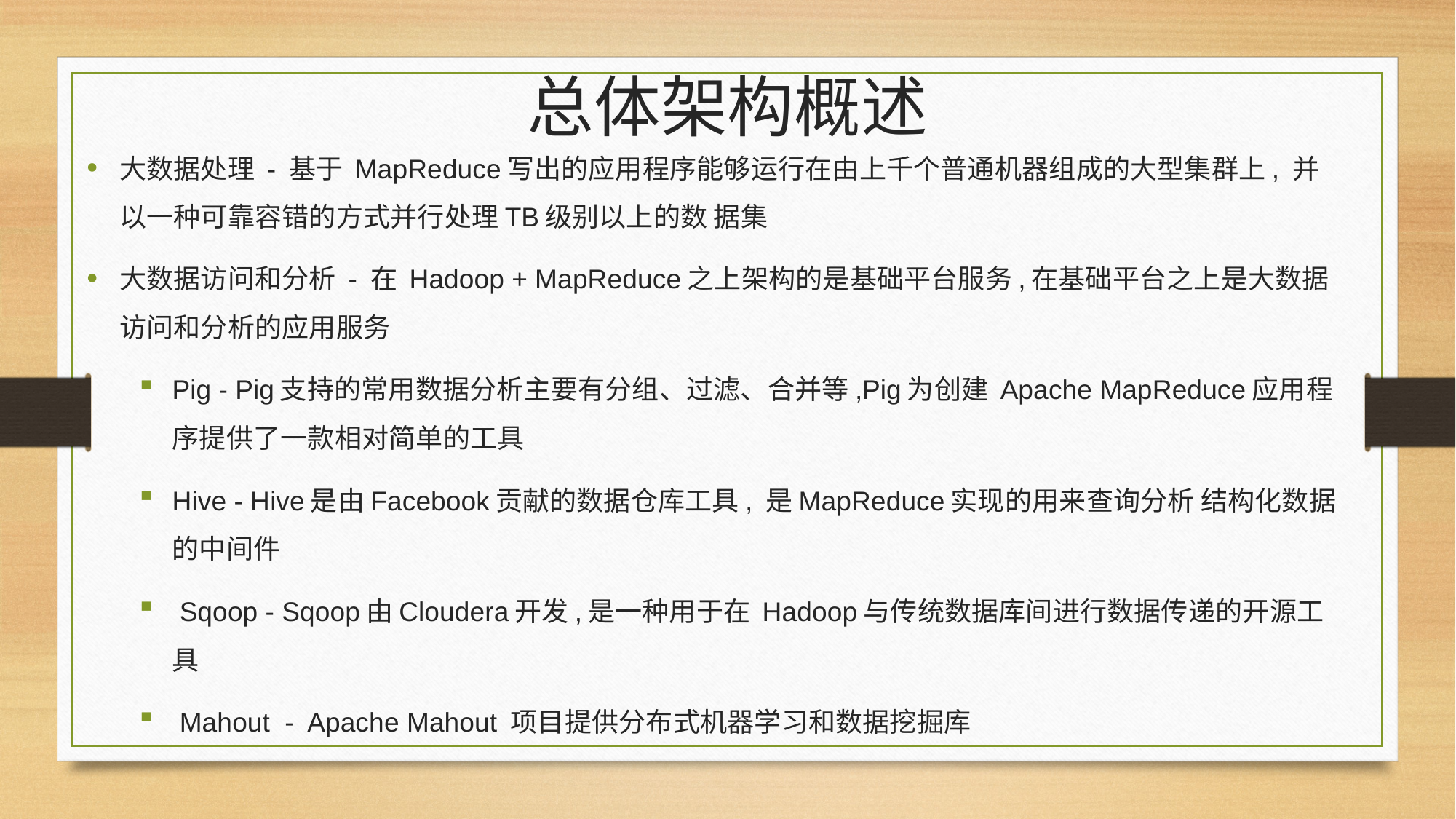

# 总体架构概述
大数据处理 - 基于 MapReduce写出的应用程序能够运行在由上千个普通机器组成的大型集群上, 并以一种可靠容错的方式并行处理TB级别以上的数 据集
大数据访问和分析 - 在 Hadoop + MapReduce之上架构的是基础平台服务,在基础平台之上是大数据访问和分析的应用服务
Pig - Pig支持的常用数据分析主要有分组、过滤、合并等,Pig为创建 Apache MapReduce应用程序提供了一款相对简单的工具
Hive - Hive是由Facebook贡献的数据仓库工具, 是MapReduce实现的用来查询分析 结构化数据的中间件
 Sqoop - Sqoop由Cloudera开发,是一种用于在 Hadoop与传统数据库间进行数据传递的开源工具
 Mahout  -  Apache Mahout 项目提供分布式机器学习和数据挖掘库